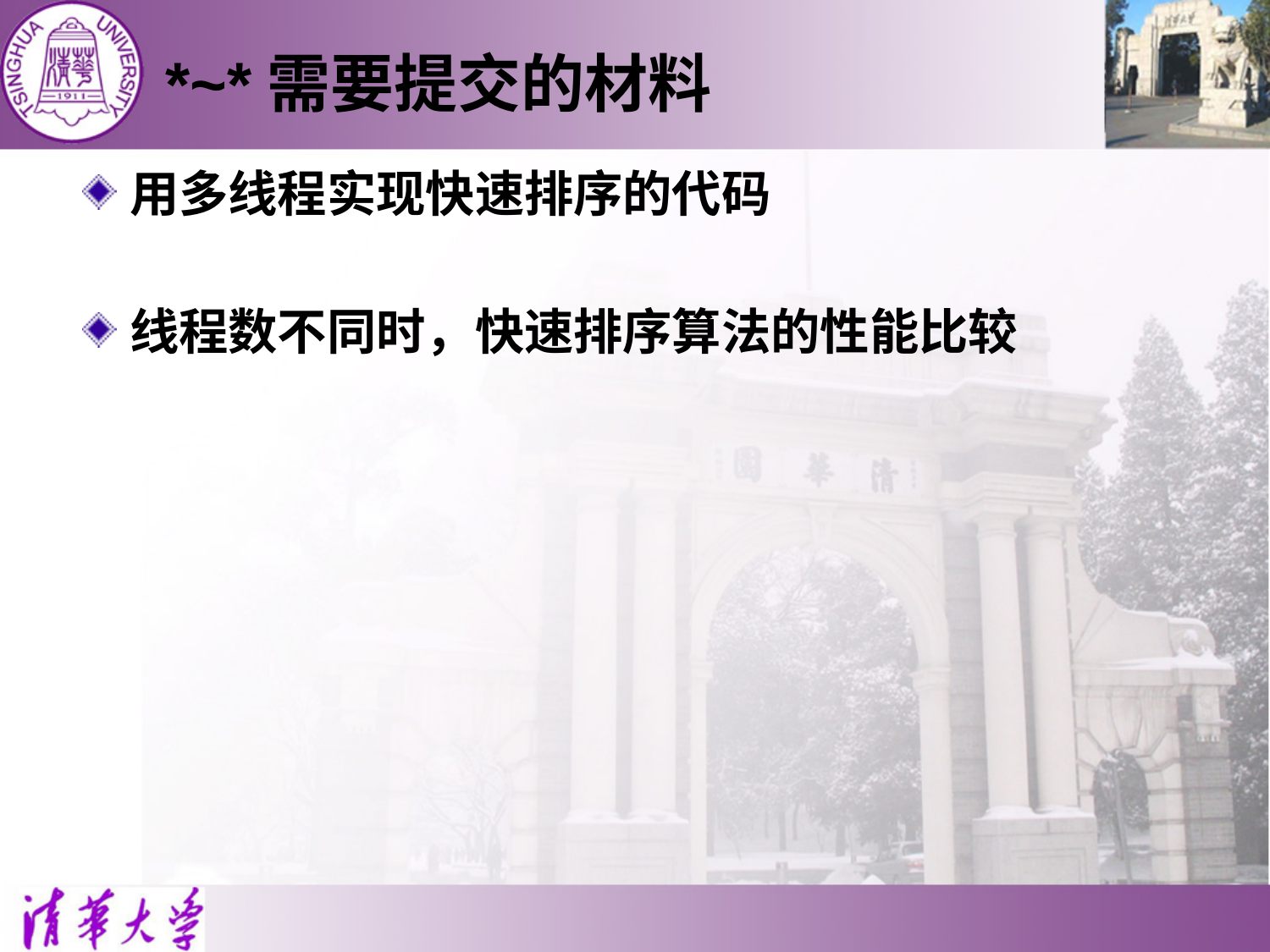

# *~*需要提交的材料
用多线程实现快速排序的代码

线程数不同时，快速排序算法的性能比较